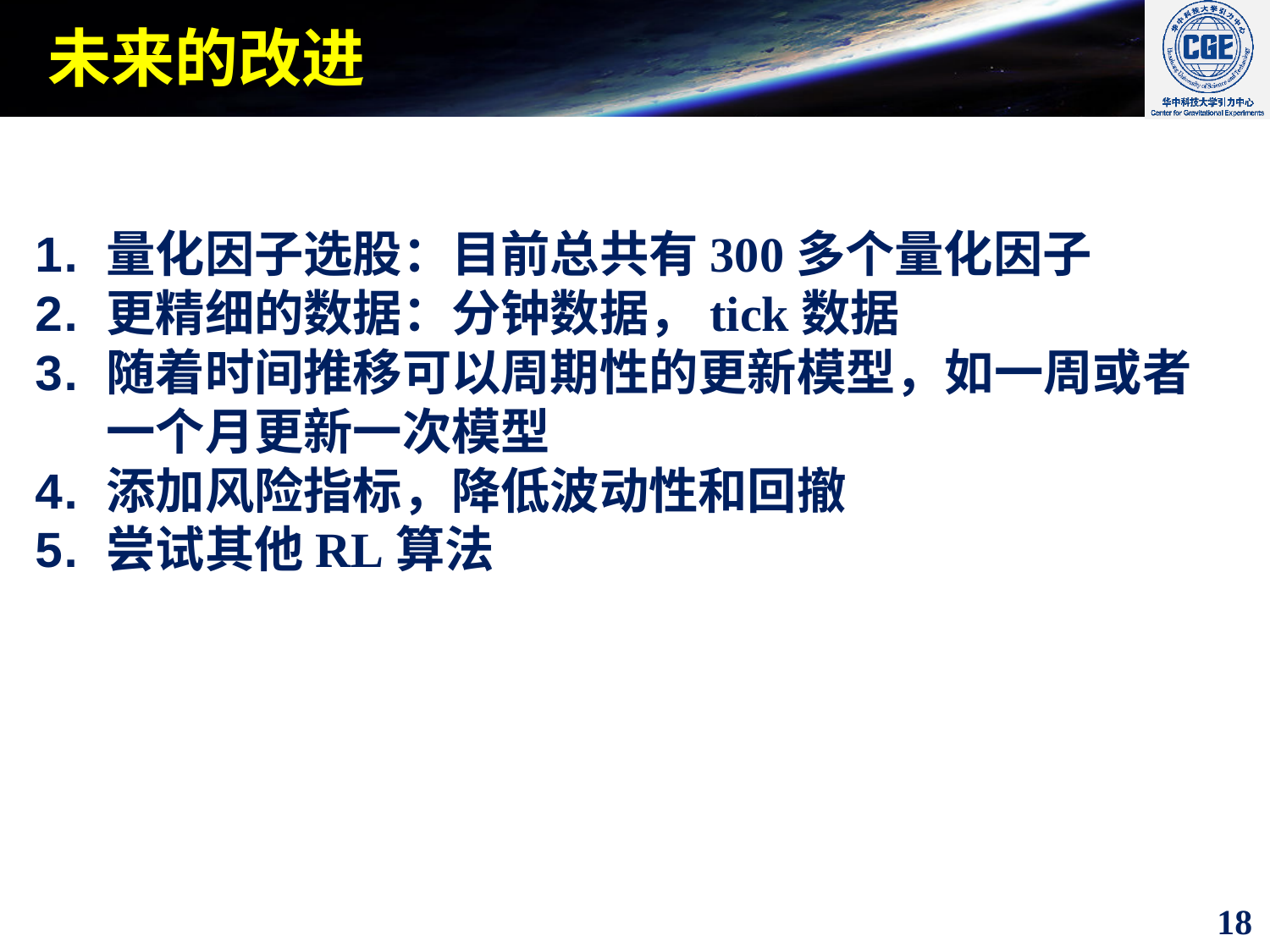

# 未来的改进
量化因子选股：目前总共有300多个量化因子
更精细的数据：分钟数据，tick数据
随着时间推移可以周期性的更新模型，如一周或者一个月更新一次模型
添加风险指标，降低波动性和回撤
尝试其他RL算法
18